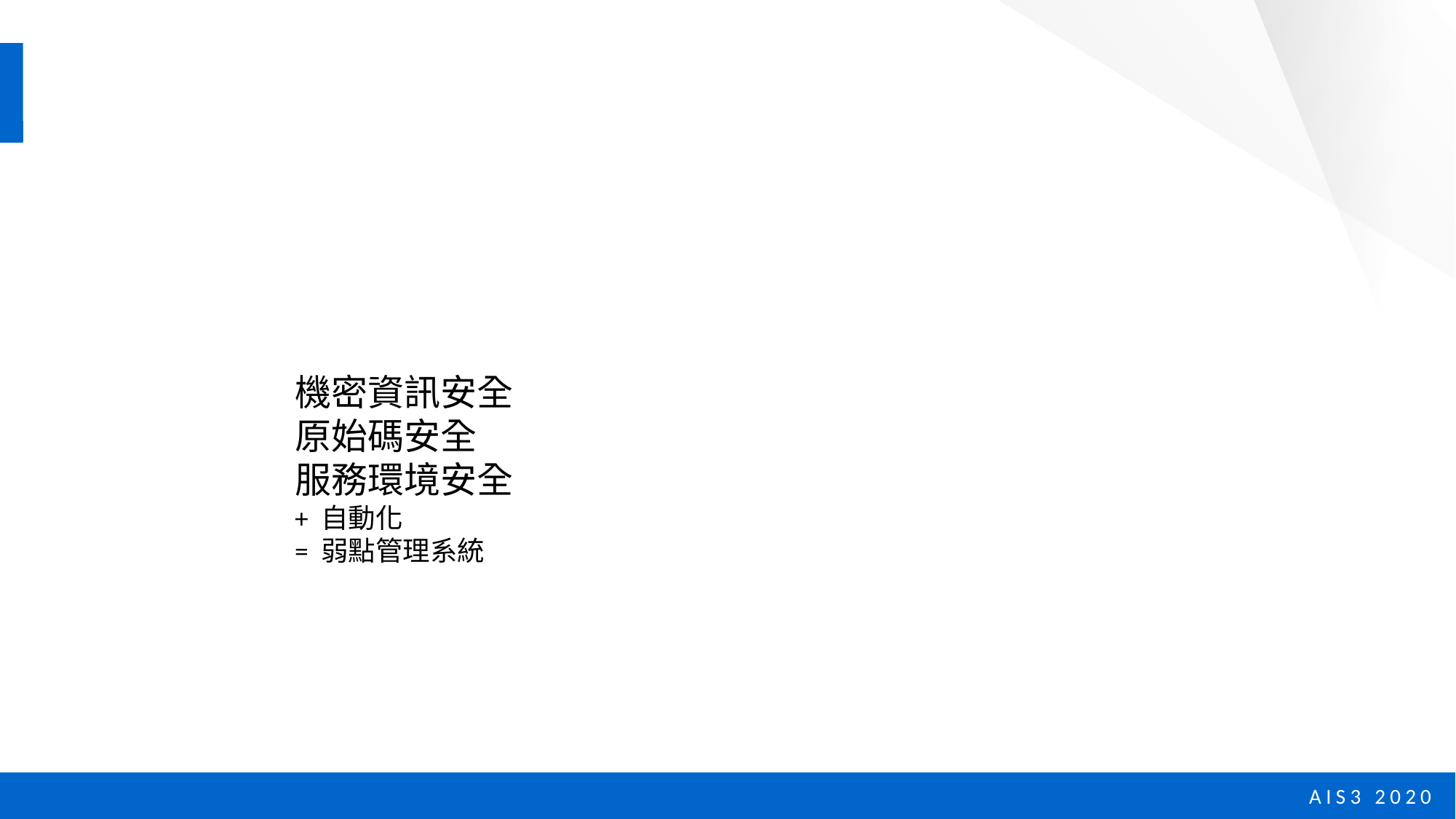

機密資訊安全
原始碼安全
服務環境安全
+ 自動化
= 弱點管理系統